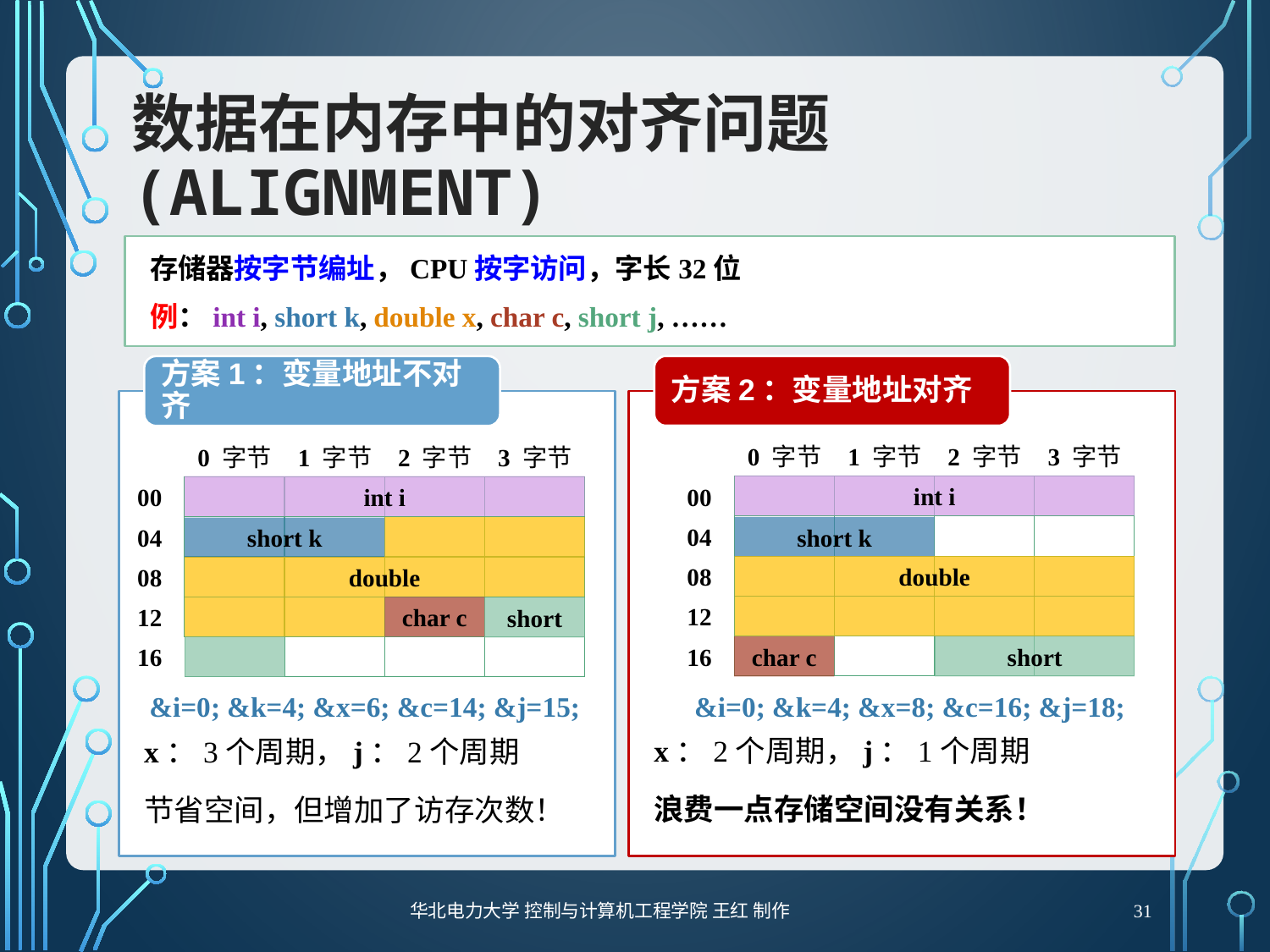

# 数据在内存中的对齐问题(Alignment)
存储器按字节编址，CPU按字访问，字长32位
例：int i, short k, double x, char c, short j, ……

方案2：变量地址对齐
方案1：变量地址不对齐

x：2个周期，j：1个周期
浪费一点存储空间没有关系！

x：3个周期，j：2个周期
节省空间，但增加了访存次数！
0 字节
1 字节
2 字节
3 字节
0 字节
1 字节
2 字节
3 字节
int i
int i
00

00

04

short k
04
short k

double

08

double

08

12

char c

12
short
16

char c
short

16

&i=0; &k=4; &x=6; &c=14; &j=15;
&i=0; &k=4; &x=8; &c=16; &j=18;
31
华北电力大学 控制与计算机工程学院 王红 制作